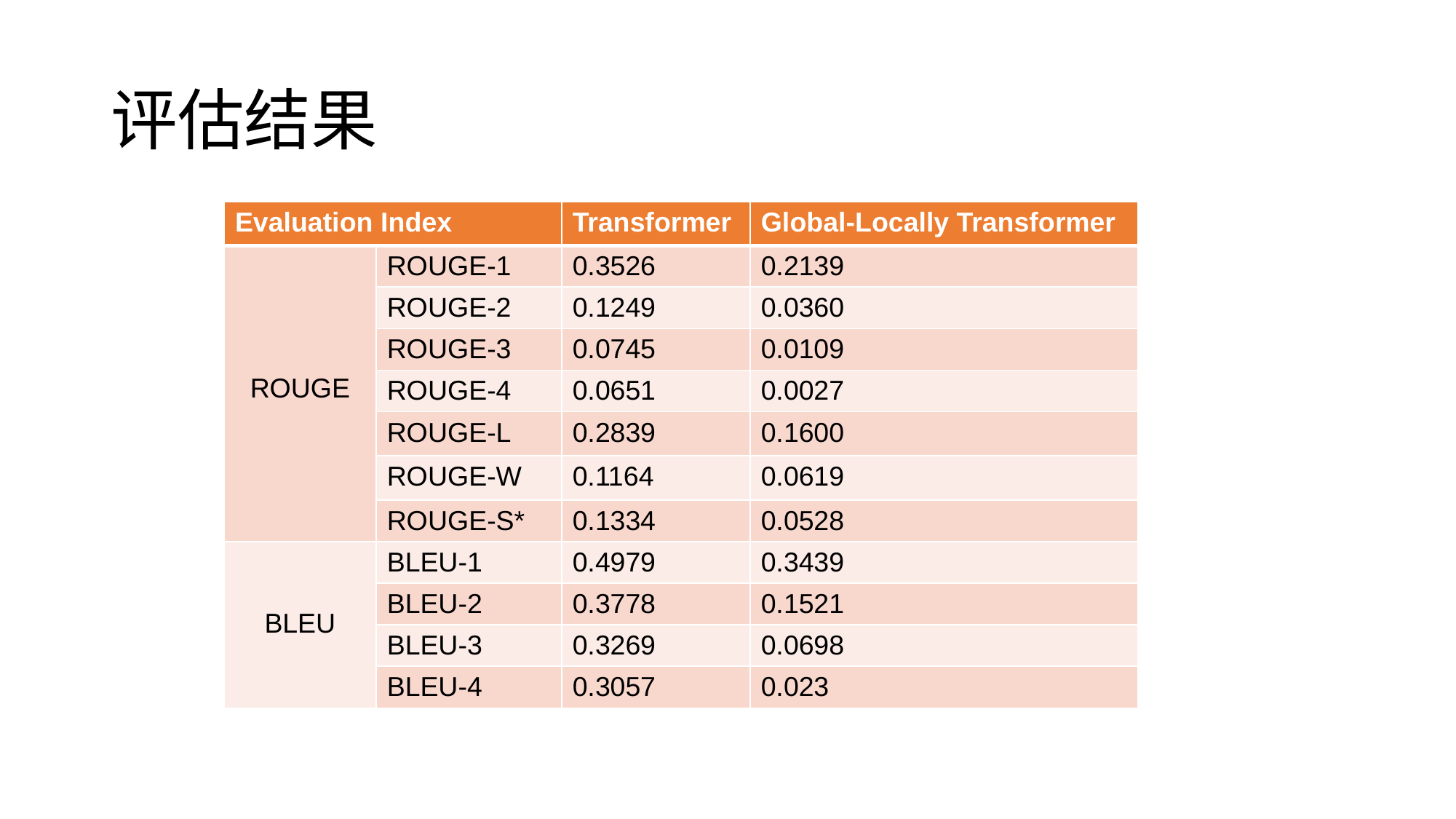

# 评估结果
| Evaluation Index |  | Transformer | Global-Locally Transformer |
| --- | --- | --- | --- |
| ROUGE | ROUGE-1 | 0.3526 | 0.2139 |
|  | ROUGE-2 | 0.1249 | 0.0360 |
|  | ROUGE-3 | 0.0745 | 0.0109 |
|  | ROUGE-4 | 0.0651 | 0.0027 |
|  | ROUGE-L | 0.2839 | 0.1600 |
|  | ROUGE-W | 0.1164 | 0.0619 |
|  | ROUGE-S\* | 0.1334 | 0.0528 |
| BLEU | BLEU-1 | 0.4979 | 0.3439 |
|  | BLEU-2 | 0.3778 | 0.1521 |
|  | BLEU-3 | 0.3269 | 0.0698 |
|  | BLEU-4 | 0.3057 | 0.023 |